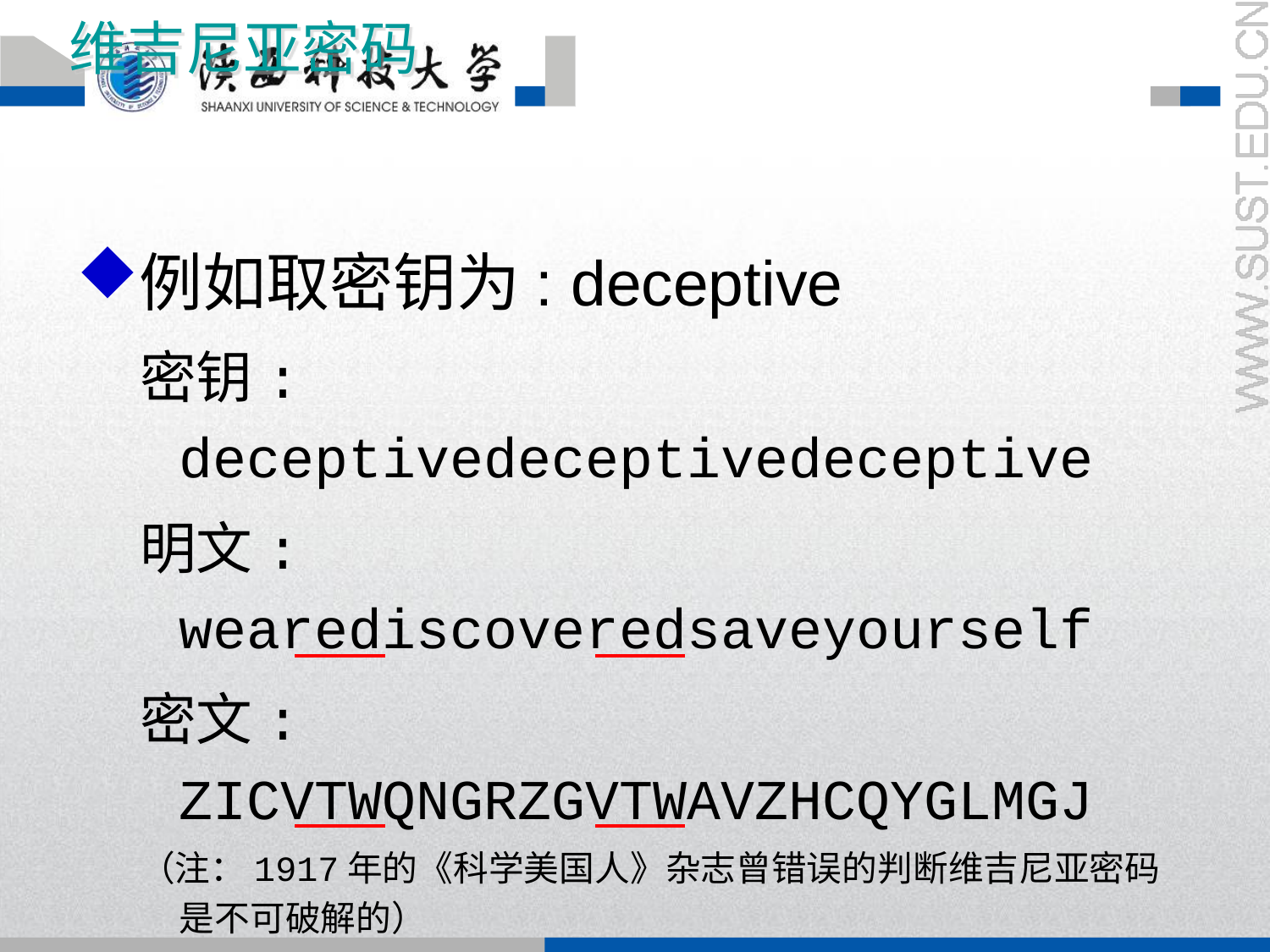

维吉尼亚密码
例如取密钥为: deceptive
密钥: deceptivedeceptivedeceptive
明文: wearediscoveredsaveyourself
密文: ZICVTWQNGRZGVTWAVZHCQYGLMGJ
（注：1917年的《科学美国人》杂志曾错误的判断维吉尼亚密码是不可破解的）